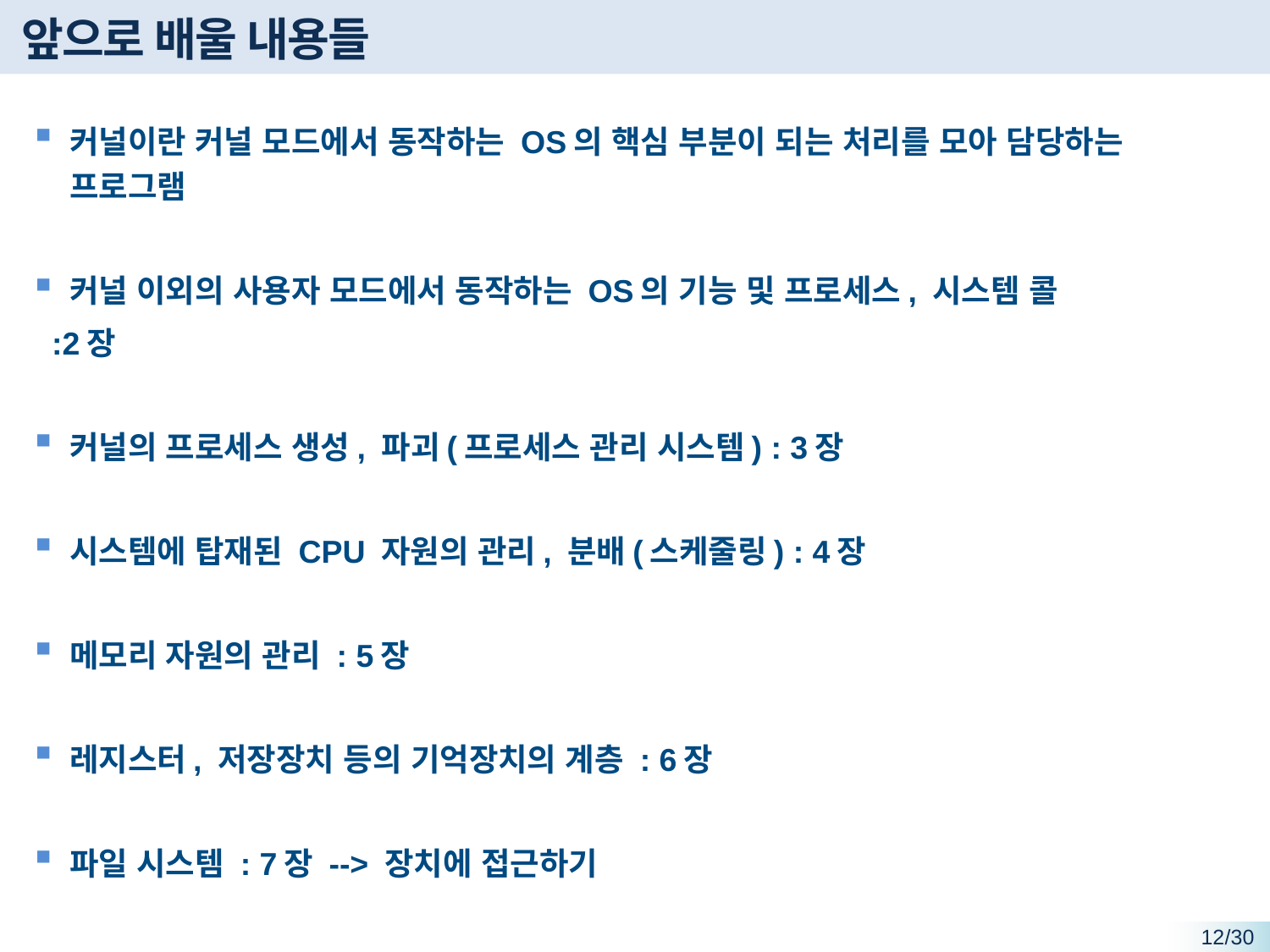

# 앞으로 배울 내용들
커널이란 커널 모드에서 동작하는 OS의 핵심 부분이 되는 처리를 모아 담당하는 프로그램

커널 이외의 사용자 모드에서 동작하는 OS의 기능 및 프로세스, 시스템 콜
  :2장

커널의 프로세스 생성, 파괴(프로세스 관리 시스템) : 3장

시스템에 탑재된 CPU 자원의 관리, 분배(스케줄링) : 4장

메모리 자원의 관리 : 5장

레지스터, 저장장치 등의 기억장치의 계층 : 6장

파일 시스템 : 7장 --> 장치에 접근하기